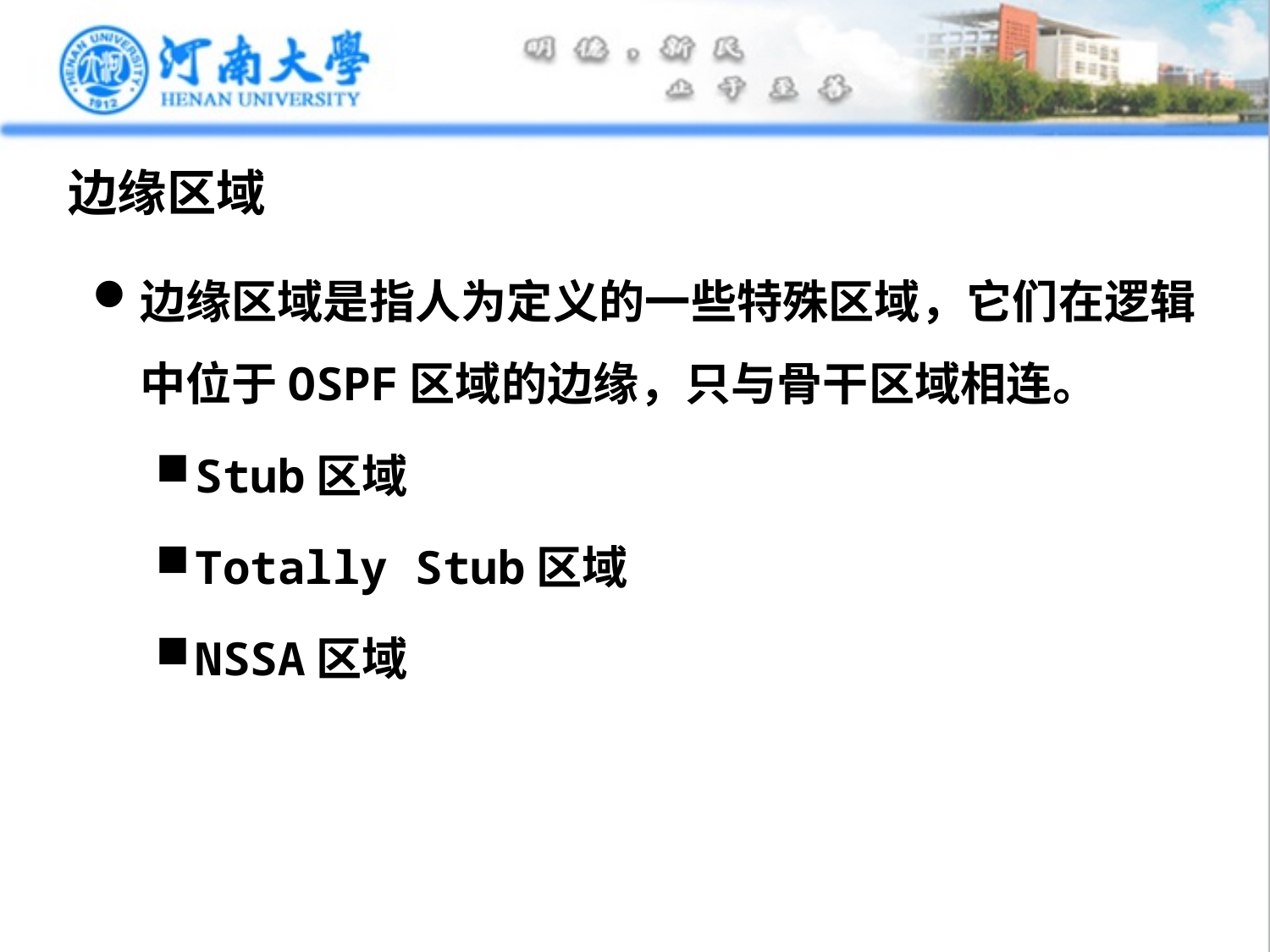

# 边缘区域
边缘区域是指人为定义的一些特殊区域，它们在逻辑中位于OSPF区域的边缘，只与骨干区域相连。
Stub区域
Totally Stub区域
NSSA区域